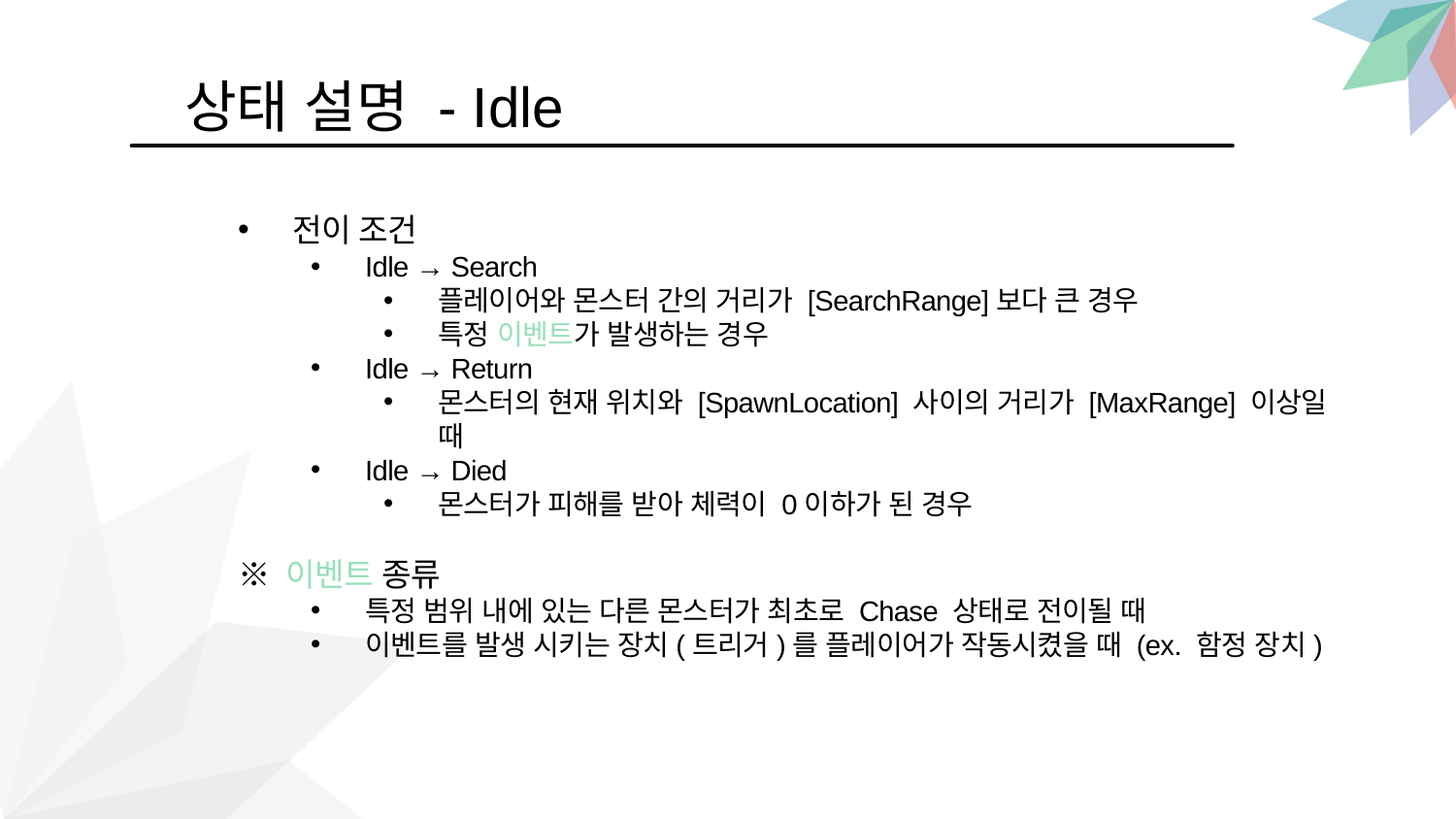

상태 설명 - Idle
전이 조건
Idle → Search
플레이어와 몬스터 간의 거리가 [SearchRange]보다 큰 경우
특정 이벤트가 발생하는 경우
Idle → Return
몬스터의 현재 위치와 [SpawnLocation] 사이의 거리가 [MaxRange] 이상일 때
Idle → Died
몬스터가 피해를 받아 체력이 0이하가 된 경우

※ 이벤트 종류
특정 범위 내에 있는 다른 몬스터가 최초로 Chase 상태로 전이될 때
이벤트를 발생 시키는 장치(트리거)를 플레이어가 작동시켰을 때 (ex. 함정 장치)